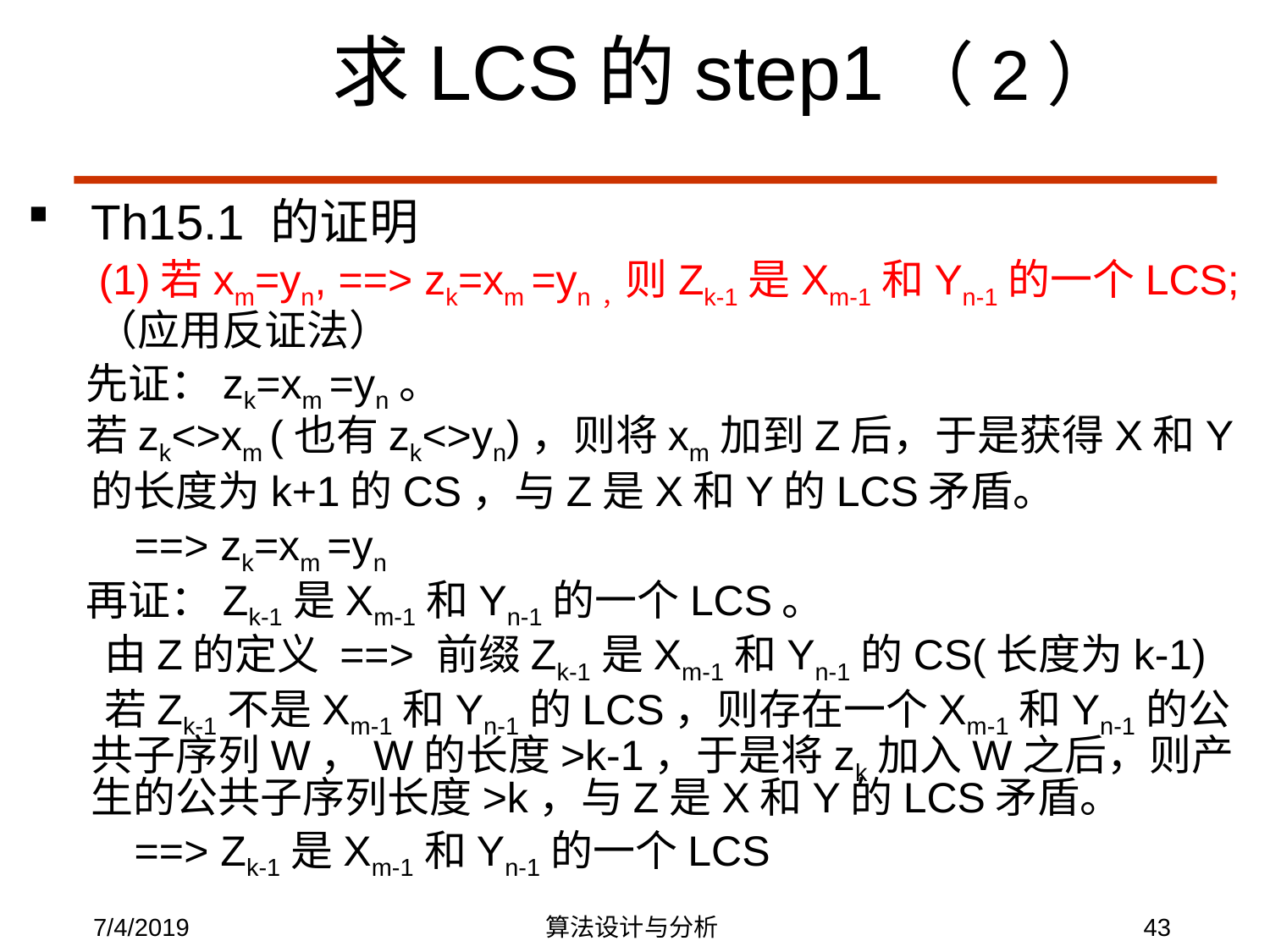

求LCS的step1（2）
Th15.1 的证明
      (1)若xm=yn, ==> zk=xm =yn，则Zk-1是Xm-1和Yn-1的一个LCS;
      （应用反证法）
     先证：zk=xm =yn。
     若zk<>xm (也有zk<>yn)，则将xm加到Z后，于是获得X和Y的长度为k+1的CS，与Z是X和Y的LCS矛盾。
         ==> zk=xm =yn
     再证：Zk-1是Xm-1和Yn-1的一个LCS。
       由Z的定义 ==> 前缀Zk-1是Xm-1和Yn-1的CS(长度为k-1)
       若Zk-1不是Xm-1和Yn-1的LCS，则存在一个Xm-1和Yn-1的公共子序列W，W的长度>k-1，于是将zk加入W之后，则产生的公共子序列长度>k，与Z是X和Y的LCS矛盾。
         ==> Zk-1是Xm-1和Yn-1的一个LCS

7/4/2019
算法设计与分析
43